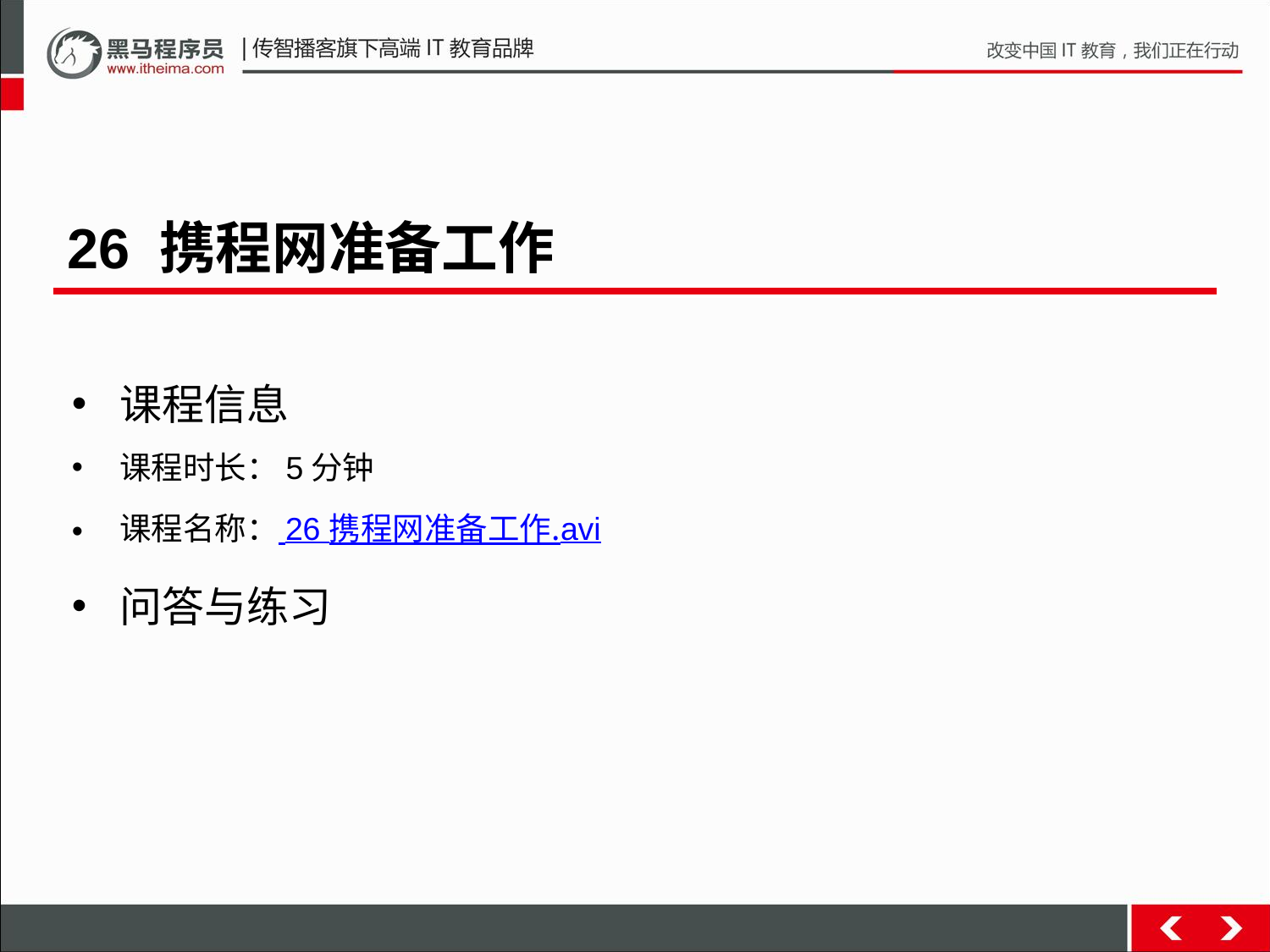

26 携程网准备工作
课程信息
课程时长：5分钟
课程名称： 26 携程网准备工作.avi
问答与练习